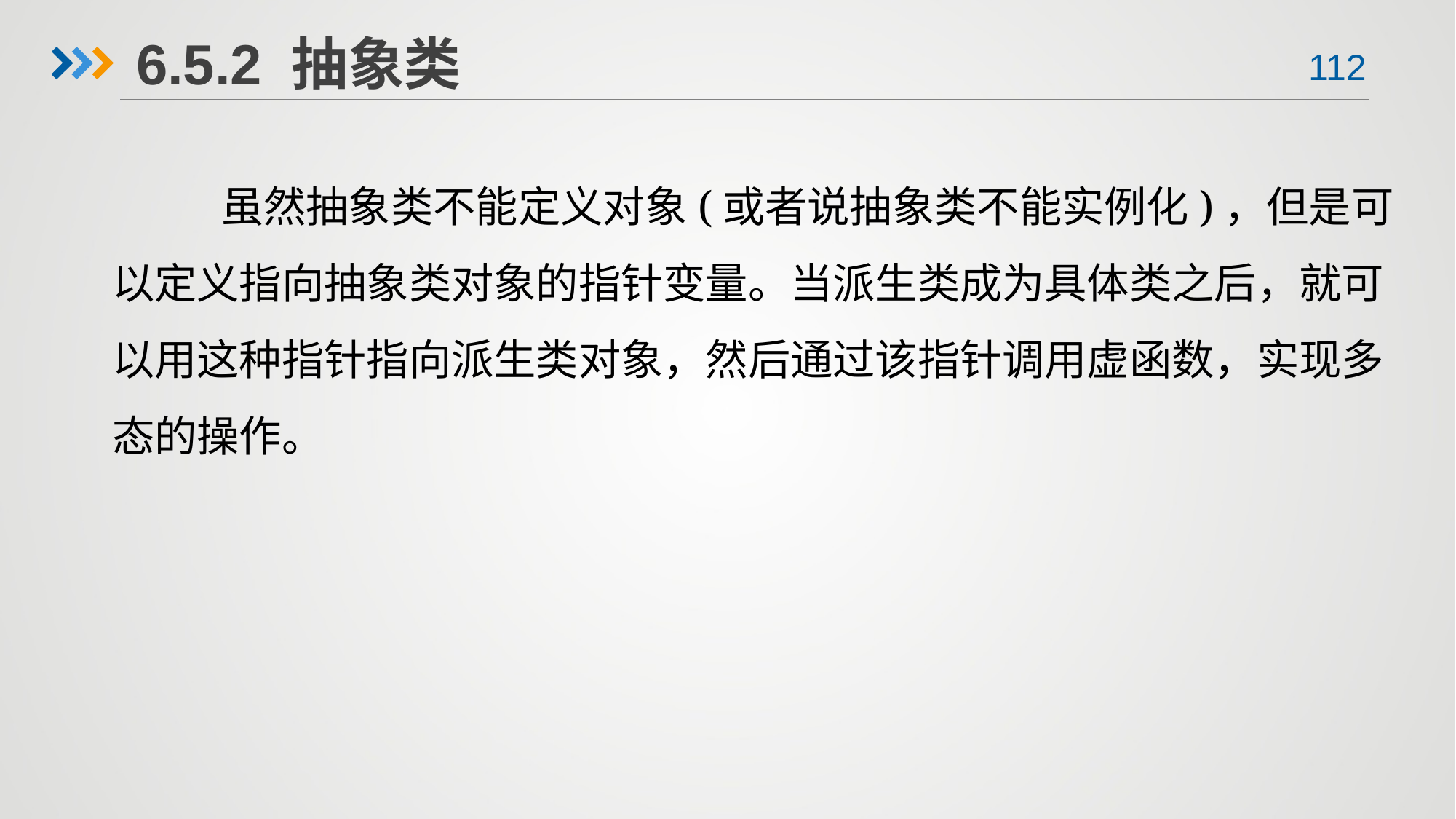

6.5.2 抽象类
   		虽然抽象类不能定义对象(或者说抽象类不能实例化)，但是可以定义指向抽象类对象的指针变量。当派生类成为具体类之后，就可以用这种指针指向派生类对象，然后通过该指针调用虚函数，实现多态的操作。